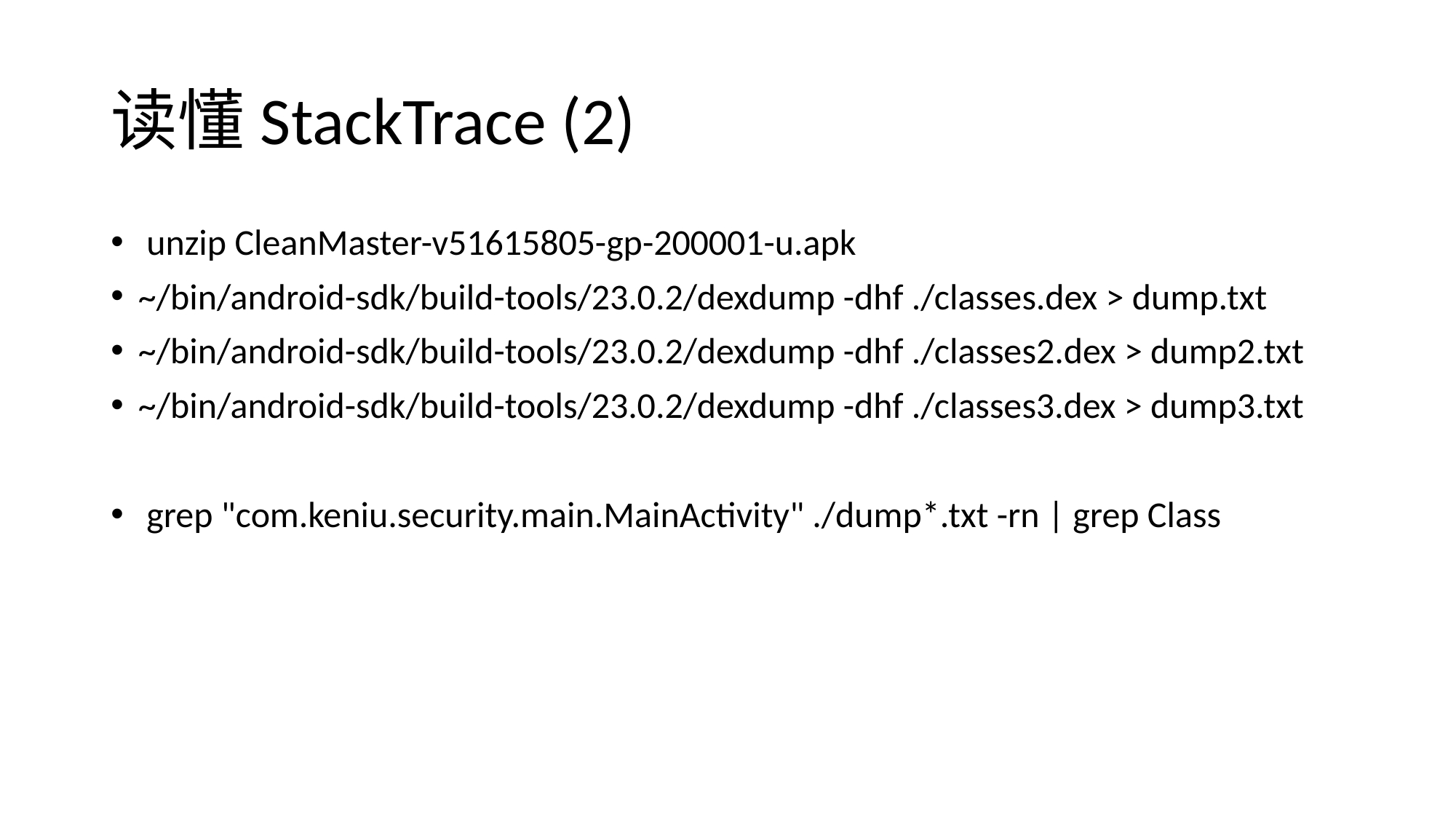

# 读懂StackTrace (2)
 unzip CleanMaster-v51615805-gp-200001-u.apk
~/bin/android-sdk/build-tools/23.0.2/dexdump -dhf ./classes.dex > dump.txt
~/bin/android-sdk/build-tools/23.0.2/dexdump -dhf ./classes2.dex > dump2.txt
~/bin/android-sdk/build-tools/23.0.2/dexdump -dhf ./classes3.dex > dump3.txt

 grep "com.keniu.security.main.MainActivity" ./dump*.txt -rn | grep Class